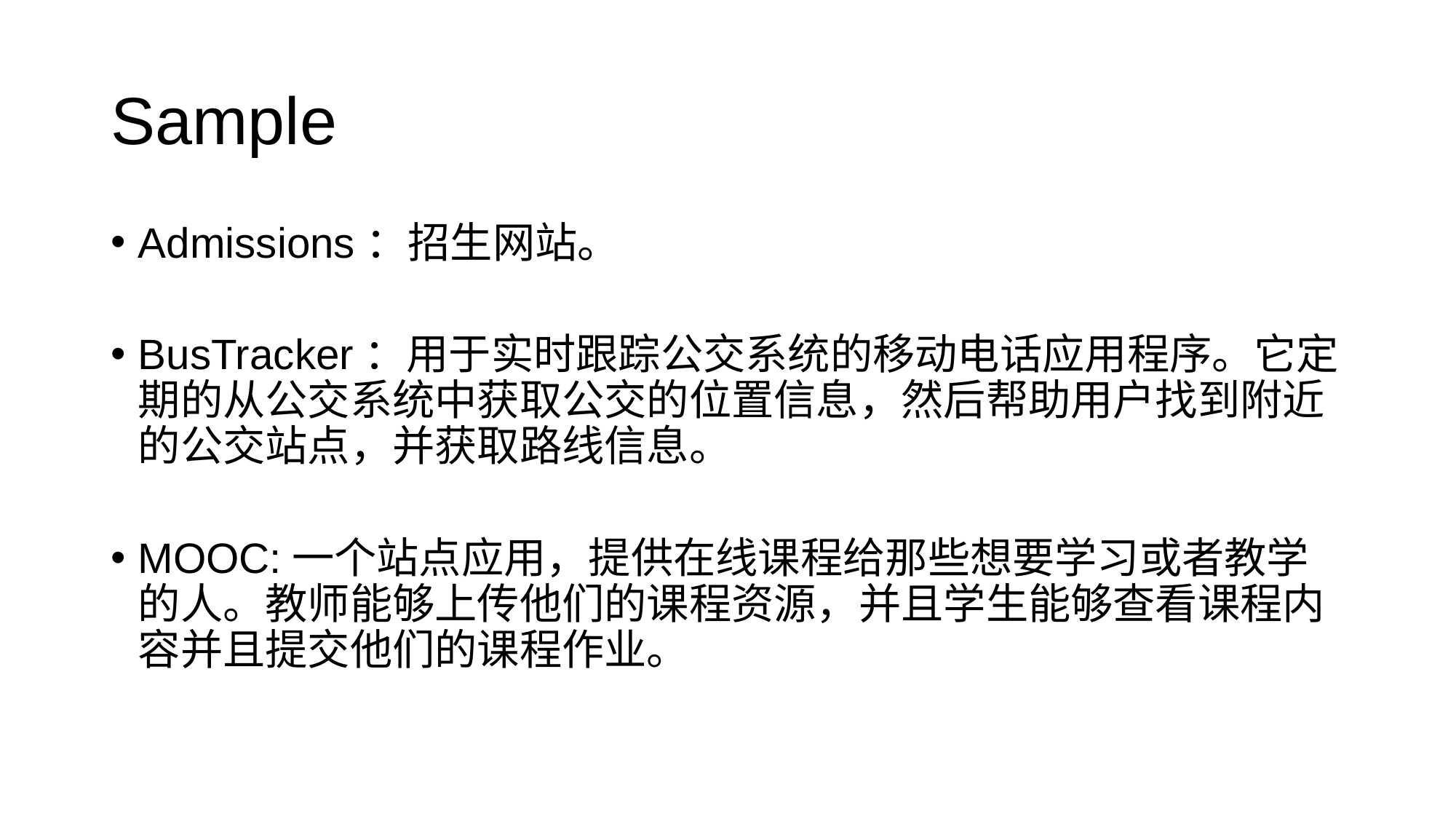

# Sample
Admissions：招生网站。

BusTracker：用于实时跟踪公交系统的移动电话应用程序。它定期的从公交系统中获取公交的位置信息，然后帮助用户找到附近的公交站点，并获取路线信息。

MOOC:一个站点应用，提供在线课程给那些想要学习或者教学的人。教师能够上传他们的课程资源，并且学生能够查看课程内容并且提交他们的课程作业。